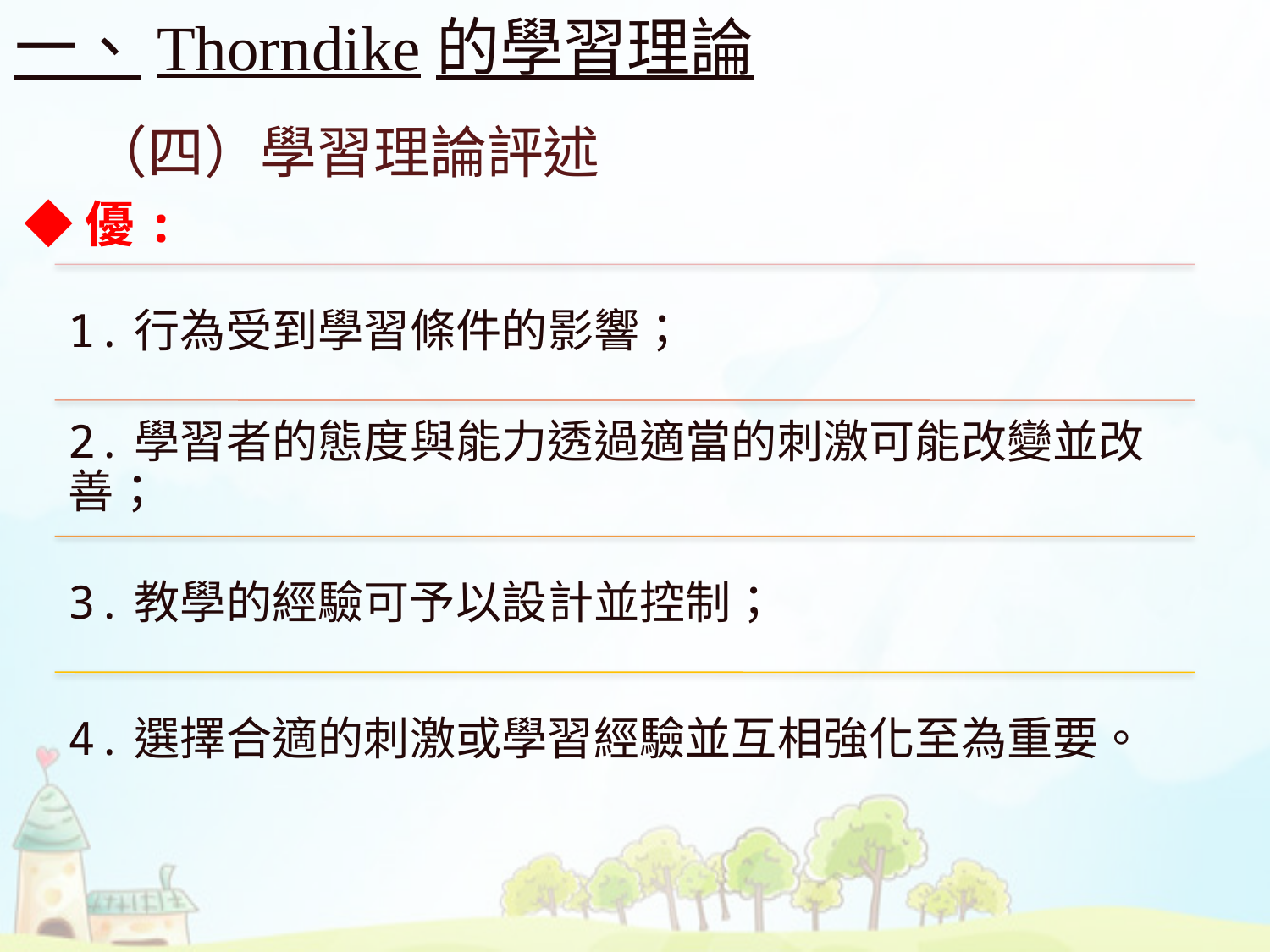

一、Thorndike的學習理論
（四）學習理論評述
◆優:
1.行為受到學習條件的影響；
2.學習者的態度與能力透過適當的刺激可能改變並改善；
3.教學的經驗可予以設計並控制；
4.選擇合適的刺激或學習經驗並互相強化至為重要。